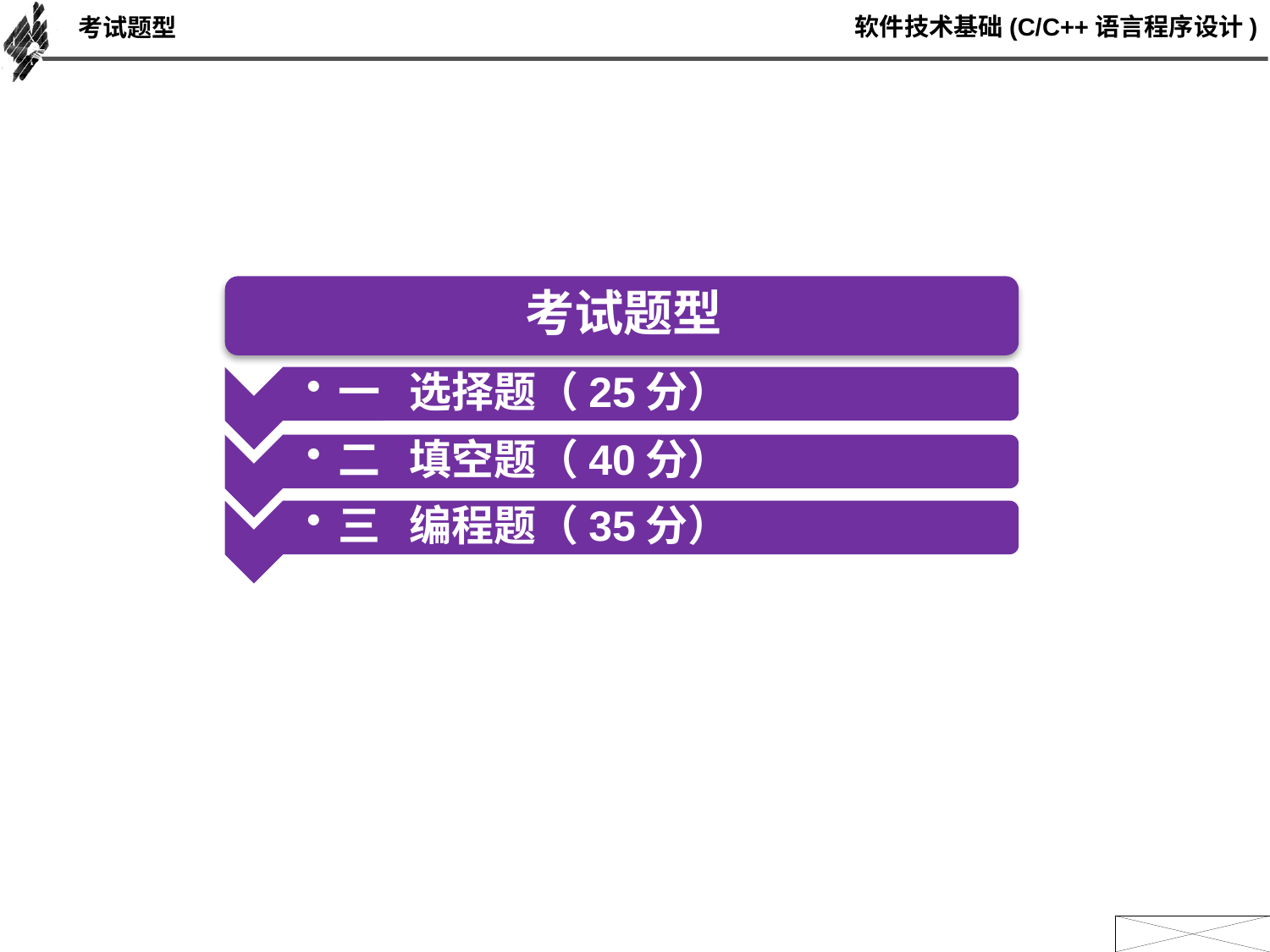

考试题型
考试题型

一   选择题（25分）

二   填空题（40分）

三   编程题（35分）